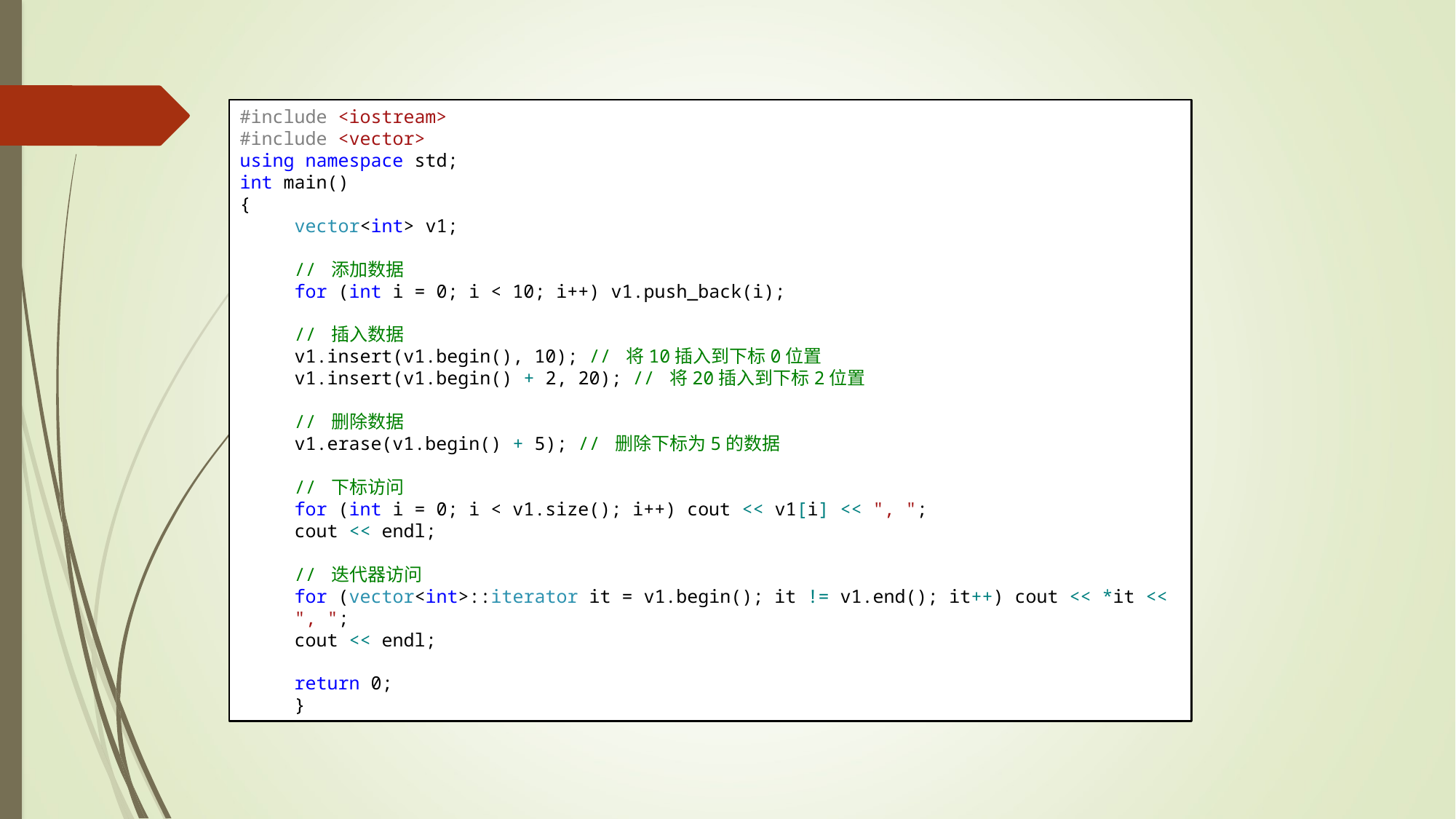

#include <iostream>
#include <vector>
using namespace std;
int main()
{
vector<int> v1;

// 添加数据
for (int i = 0; i < 10; i++) v1.push_back(i);

// 插入数据
v1.insert(v1.begin(), 10); // 将10插入到下标0位置
v1.insert(v1.begin() + 2, 20); // 将20插入到下标2位置

// 删除数据
v1.erase(v1.begin() + 5); // 删除下标为5的数据

// 下标访问
for (int i = 0; i < v1.size(); i++) cout << v1[i] << ", ";
cout << endl;

// 迭代器访问
for (vector<int>::iterator it = v1.begin(); it != v1.end(); it++) cout << *it << ", ";
cout << endl;

return 0;
}